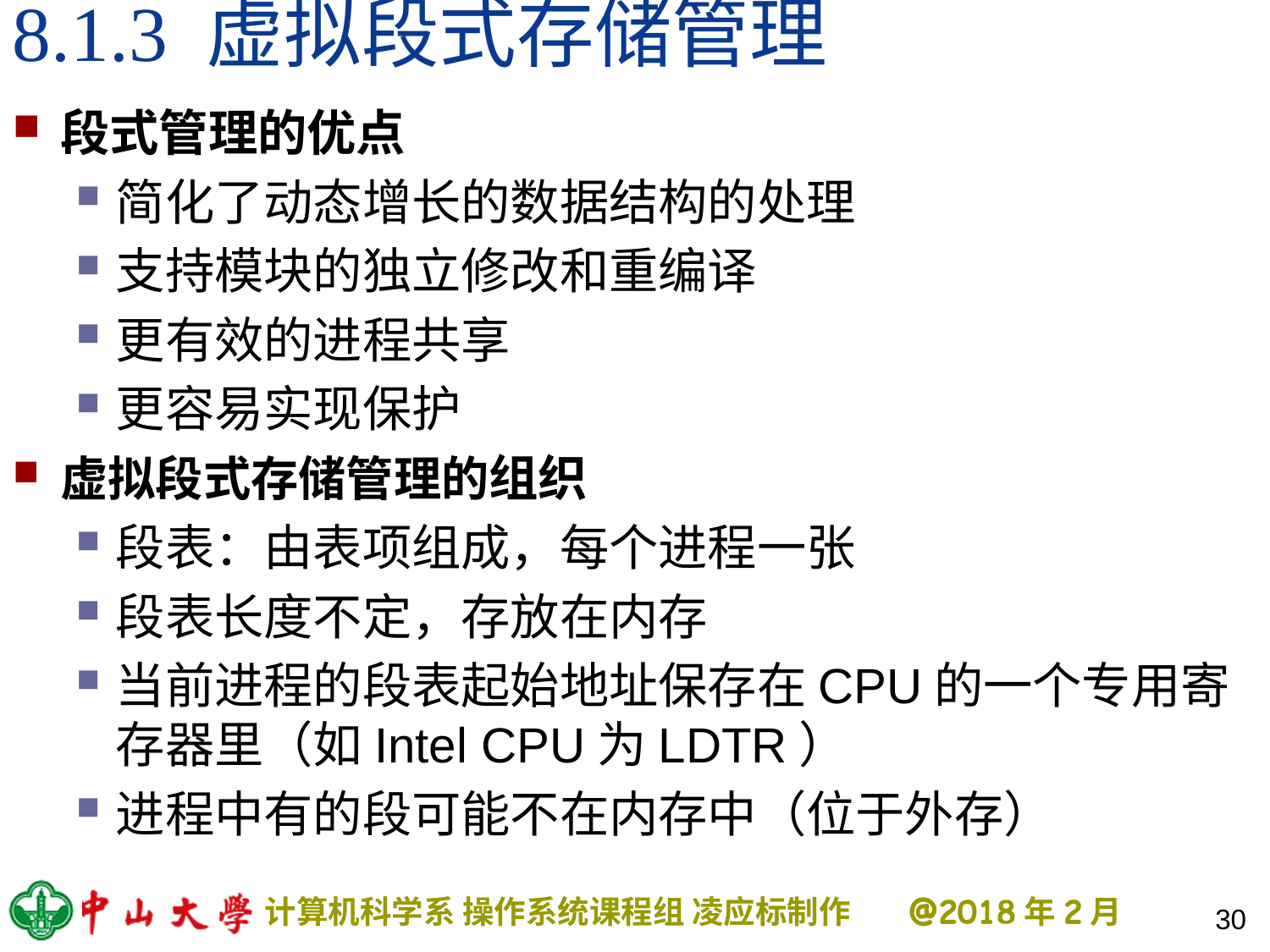

# 8.1.3 虚拟段式存储管理
段式管理的优点
简化了动态增长的数据结构的处理
支持模块的独立修改和重编译
更有效的进程共享
更容易实现保护
虚拟段式存储管理的组织
段表：由表项组成，每个进程一张
段表长度不定，存放在内存
当前进程的段表起始地址保存在CPU的一个专用寄存器里（如Intel CPU为LDTR）
进程中有的段可能不在内存中（位于外存）
30